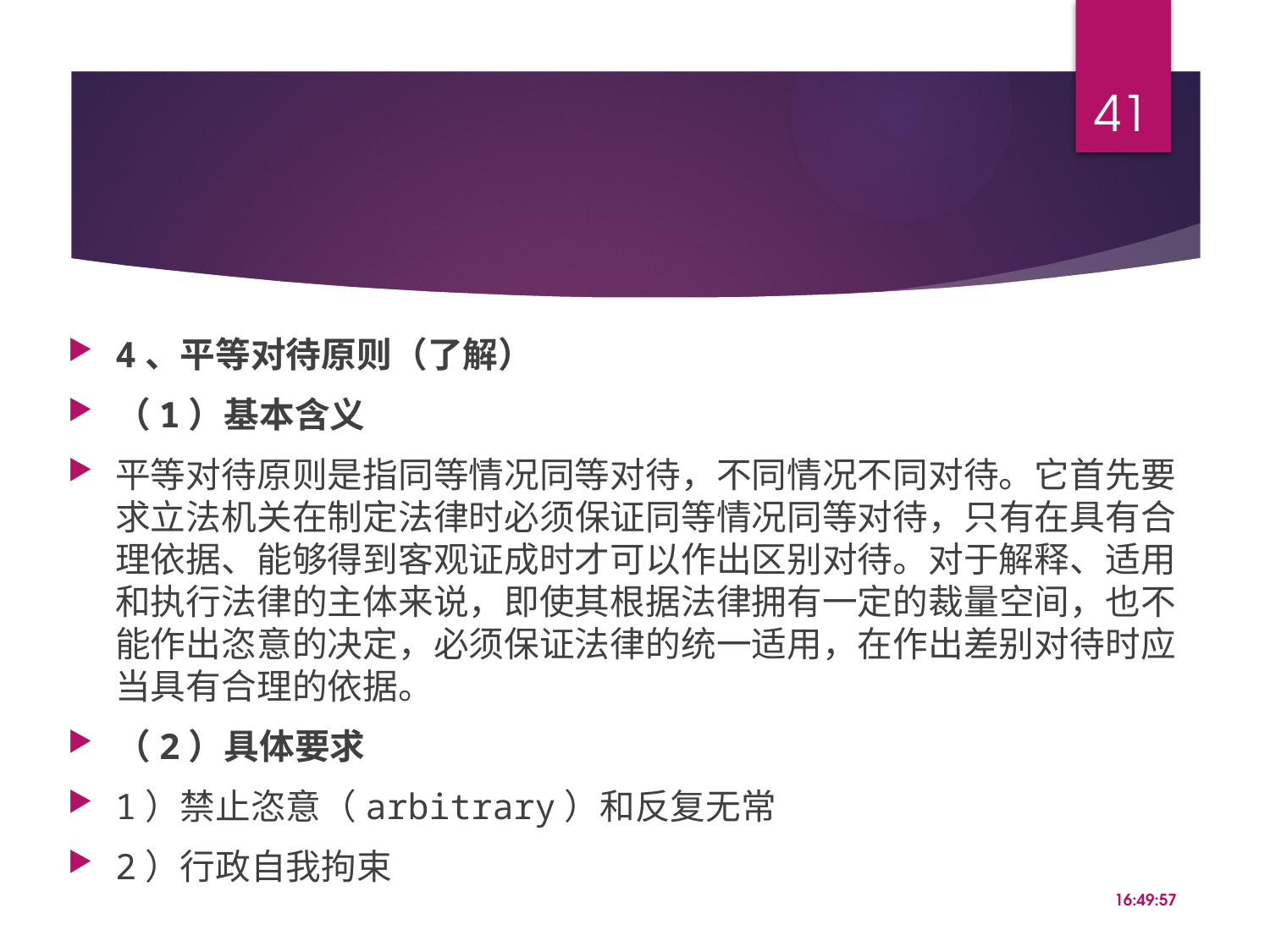

41
#
4、平等对待原则（了解）
（1）基本含义
平等对待原则是指同等情况同等对待，不同情况不同对待。它首先要求立法机关在制定法律时必须保证同等情况同等对待，只有在具有合理依据、能够得到客观证成时才可以作出区别对待。对于解释、适用和执行法律的主体来说，即使其根据法律拥有一定的裁量空间，也不能作出恣意的决定，必须保证法律的统一适用，在作出差别对待时应当具有合理的依据。
（2）具体要求
1）禁止恣意（arbitrary）和反复无常
2）行政自我拘束

16:49:57